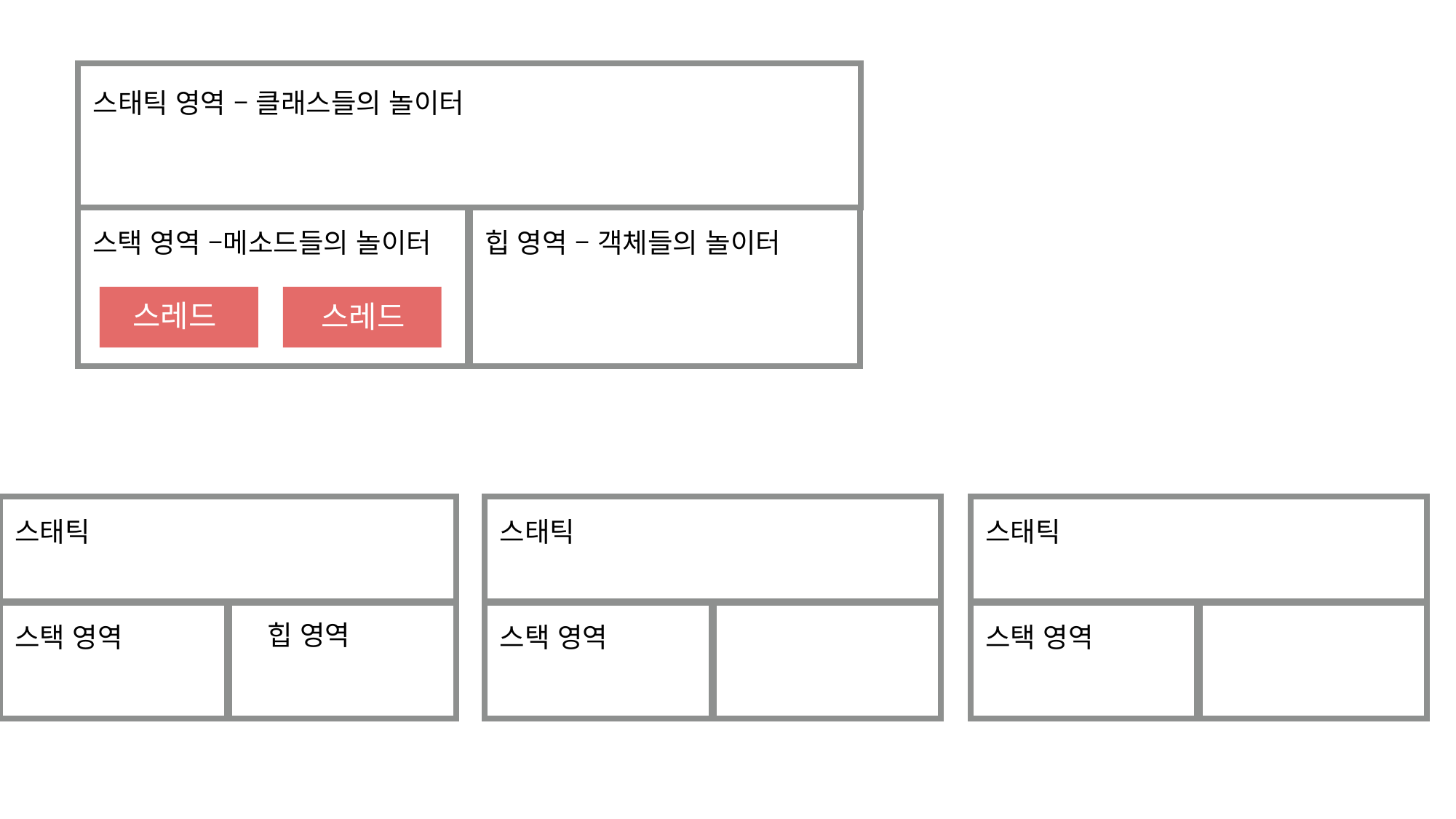

Start2

스태틱 영역 – 클래스들의 놀이터

스택 영역 –메소드들의 놀이터
힙 영역 – 객체들의 놀이터

스레드
스레드

스태틱
스태틱
스태틱

힙 영역
스택 영역
스택 영역
스택 영역